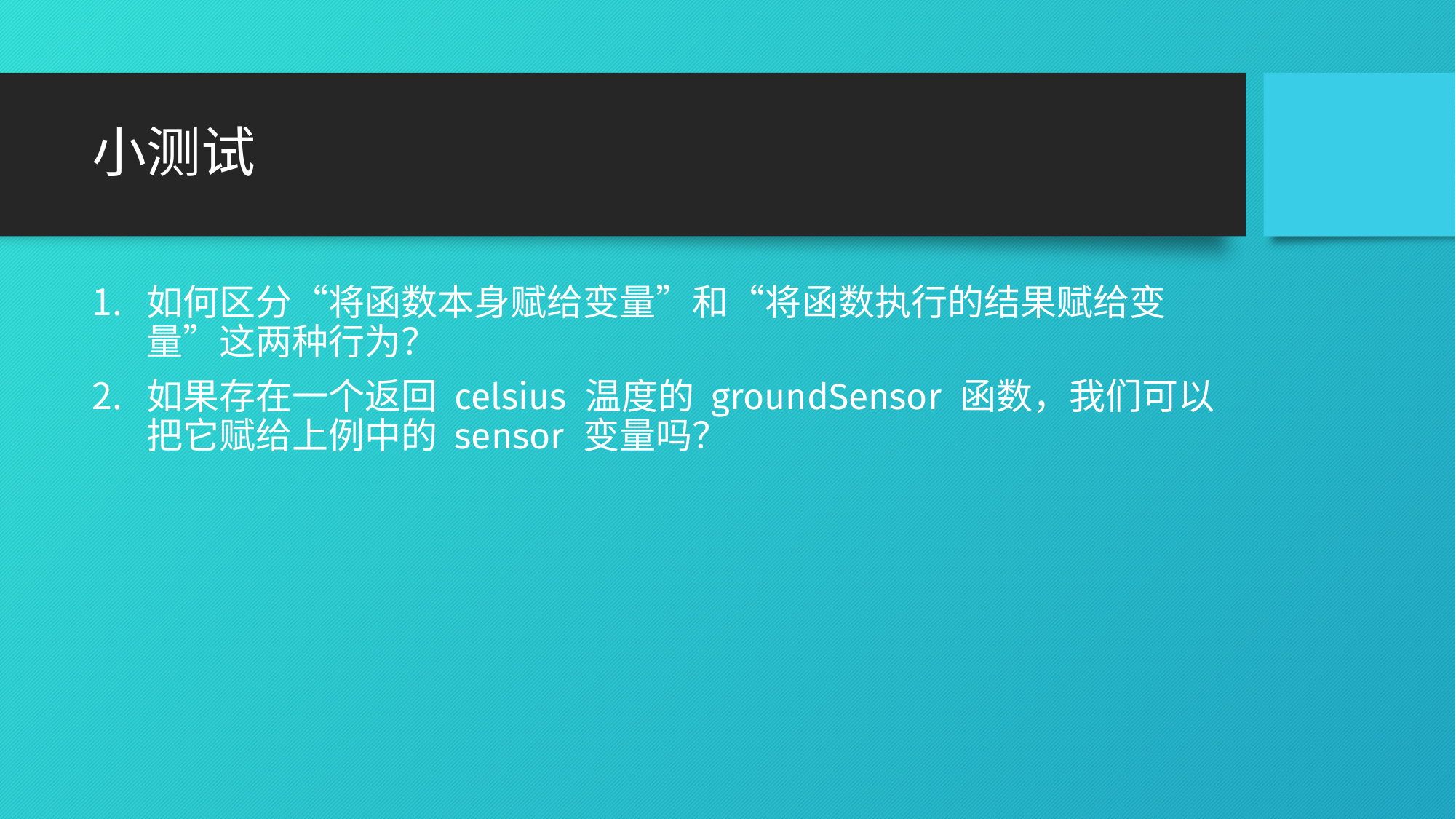

# 小测试
如何区分“将函数本身赋给变量”和“将函数执行的结果赋给变量”这两种行为？
如果存在一个返回 celsius 温度的 groundSensor 函数，我们可以把它赋给上例中的 sensor 变量吗？